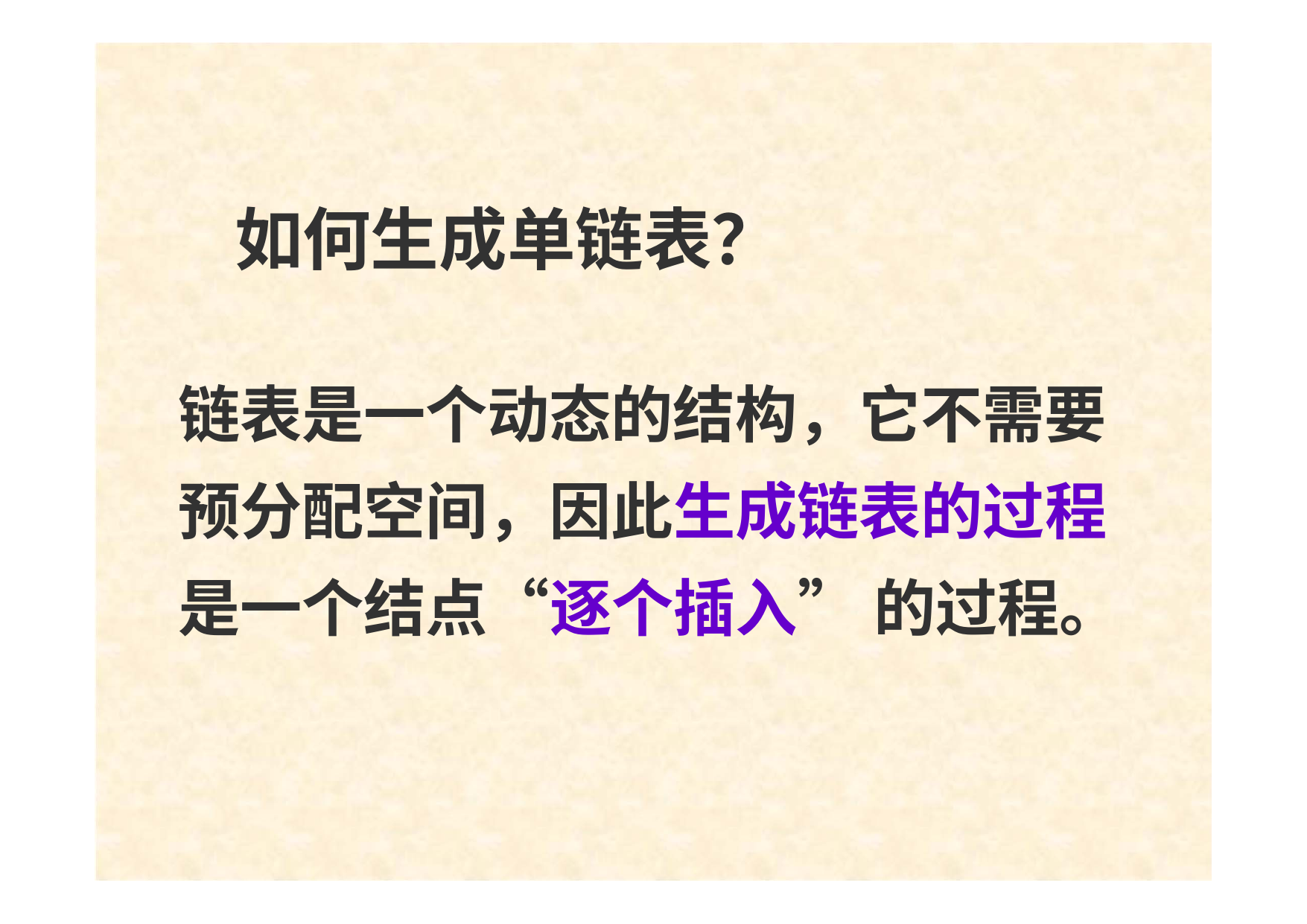

如何生成单链表？
链表是一个动态的结构，它不需要 预分配空间，因此生成链表的过程 是一个结点“逐个插入” 的过程。